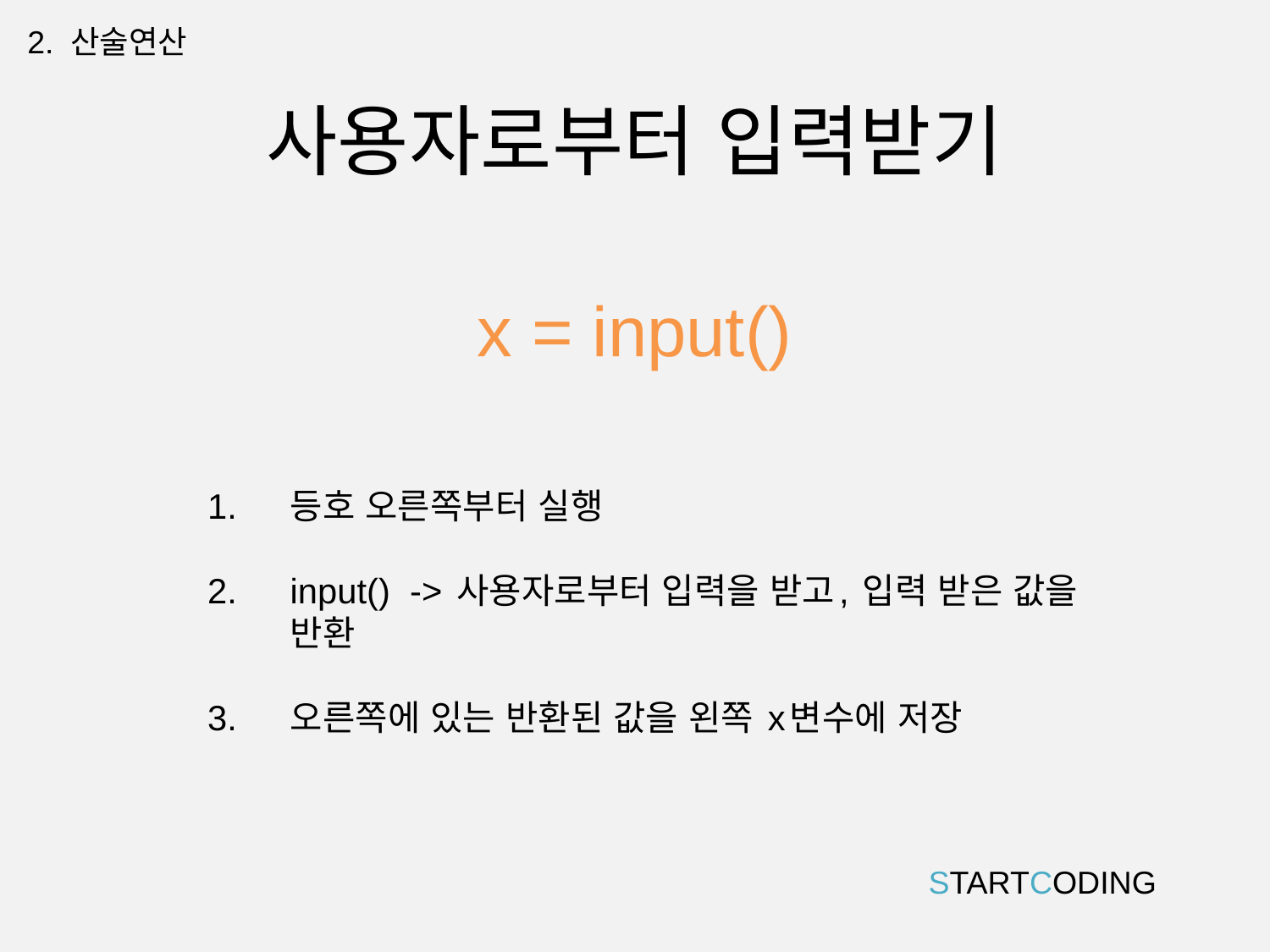

2. 산술연산
# 사용자로부터 입력받기
x = input()
등호 오른쪽부터 실행

input()  -> 사용자로부터 입력을 받고, 입력 받은 값을 반환

오른쪽에 있는 반환된 값을 왼쪽 x변수에 저장
STARTCODING